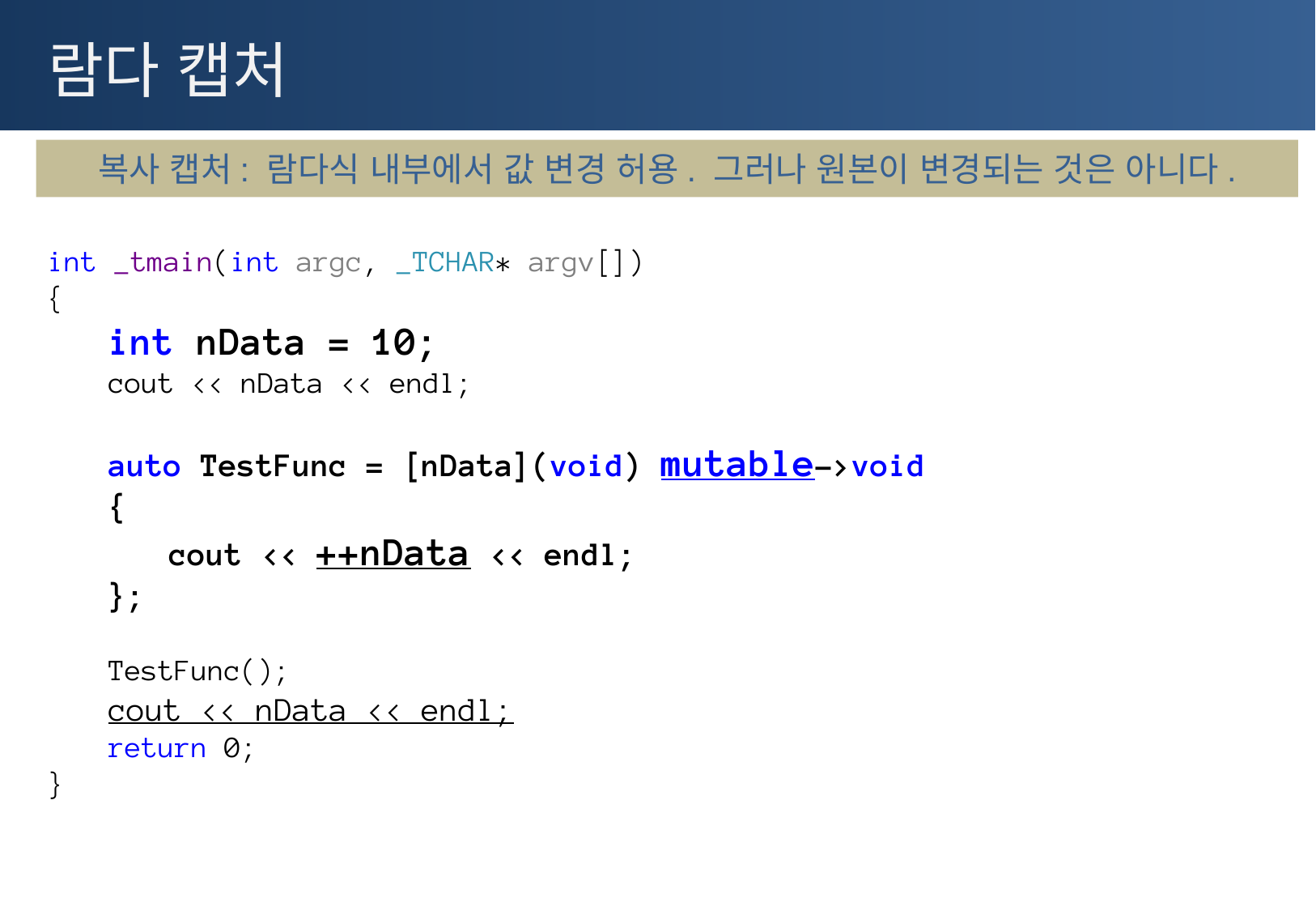

# 람다 캡처
복사 캡처: 람다식 내부에서 값 변경 허용. 그러나 원본이 변경되는 것은 아니다.
int _tmain(int argc, _TCHAR* argv[])
{
int nData = 10;
cout << nData << endl;

auto TestFunc = [nData](void) mutable->void
{
cout << ++nData << endl;
};

TestFunc();
cout << nData << endl;
return 0;
}